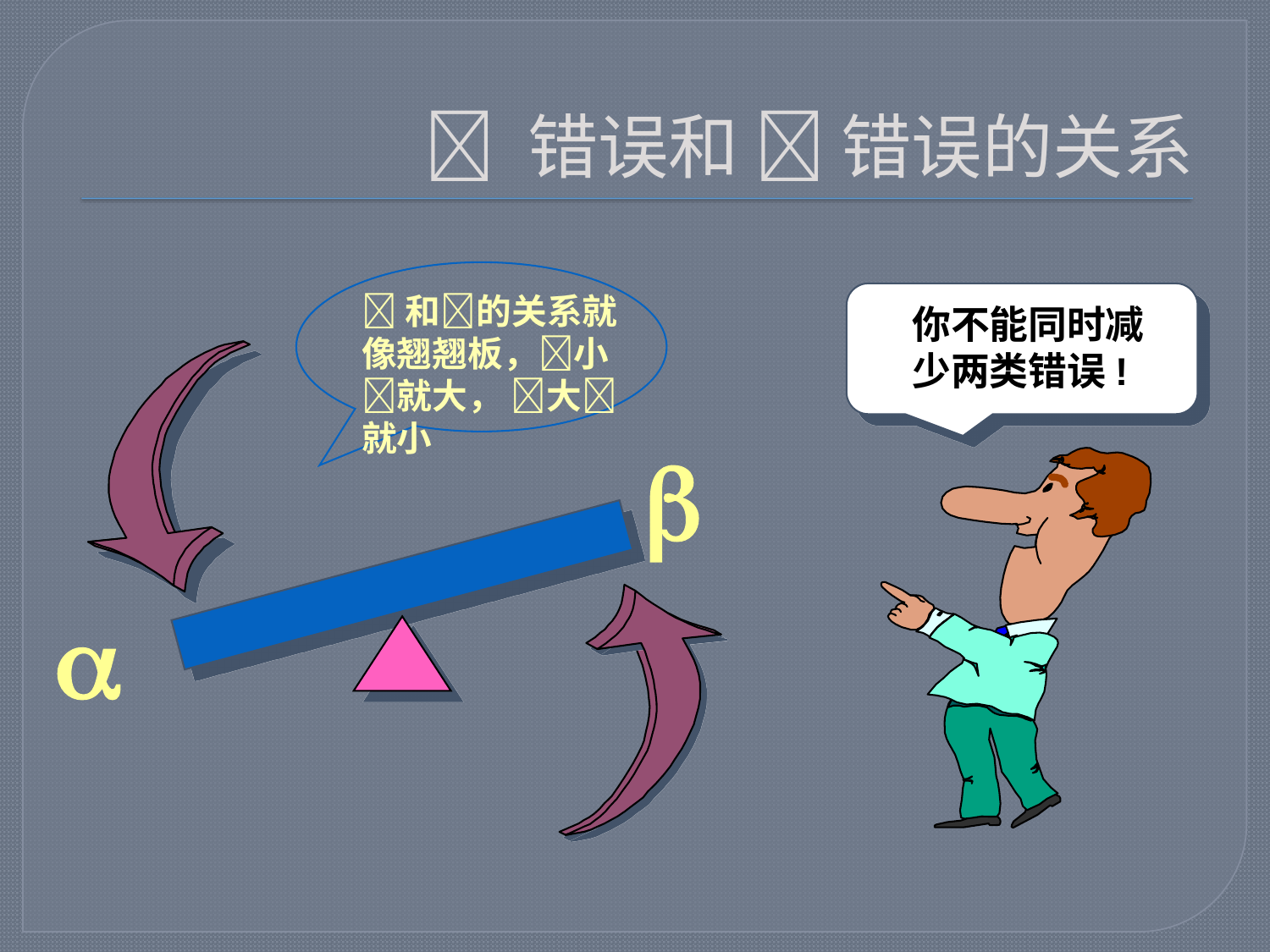

# α 错误和 β 错误的关系

α和β的关系就像翘翘板，α小β就大， α大β就小

你不能同时减少两类错误!

β

α